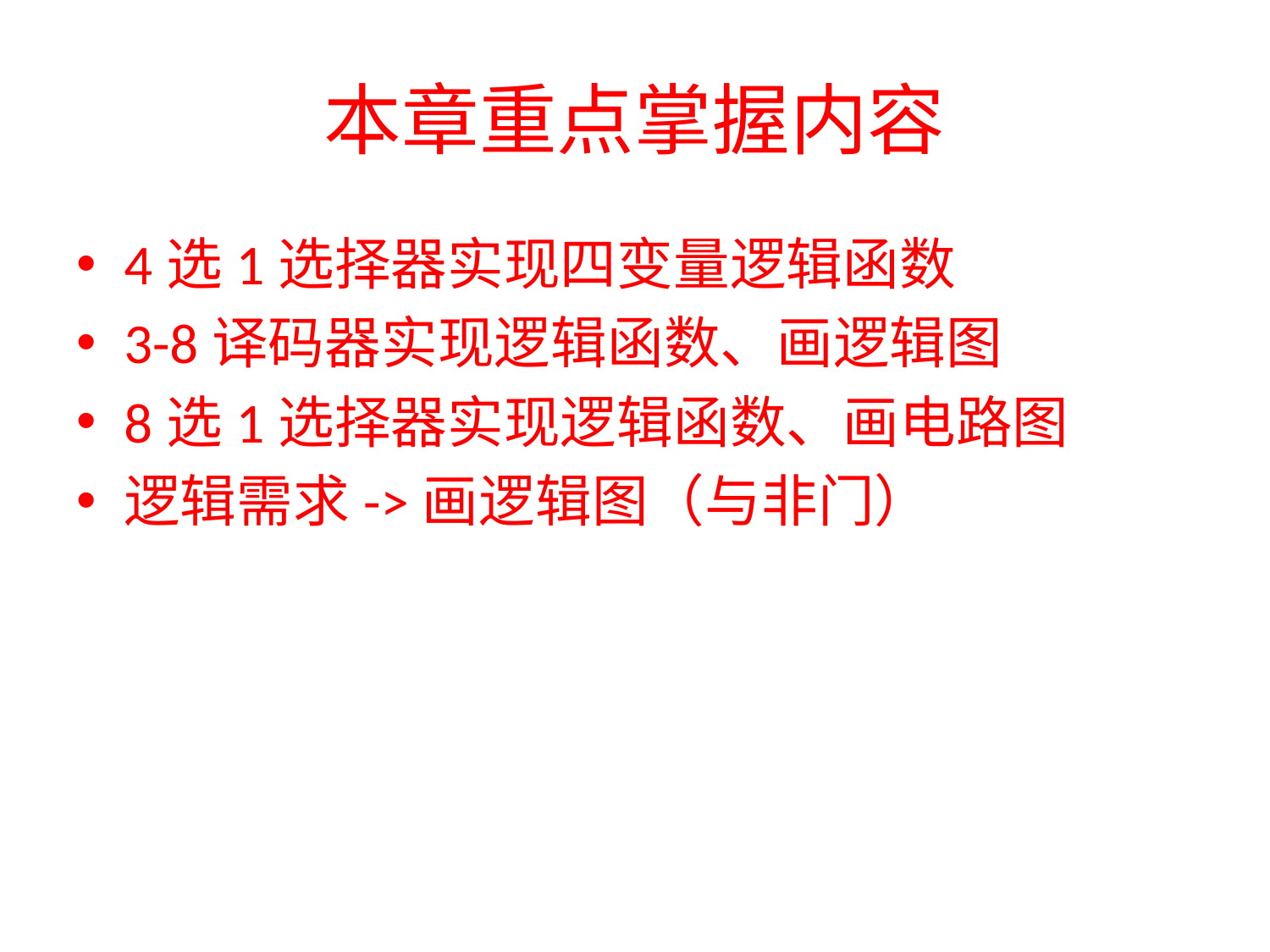

# 本章重点掌握内容
4选1选择器实现四变量逻辑函数
3-8译码器实现逻辑函数、画逻辑图
8选1选择器实现逻辑函数、画电路图
逻辑需求->画逻辑图（与非门）